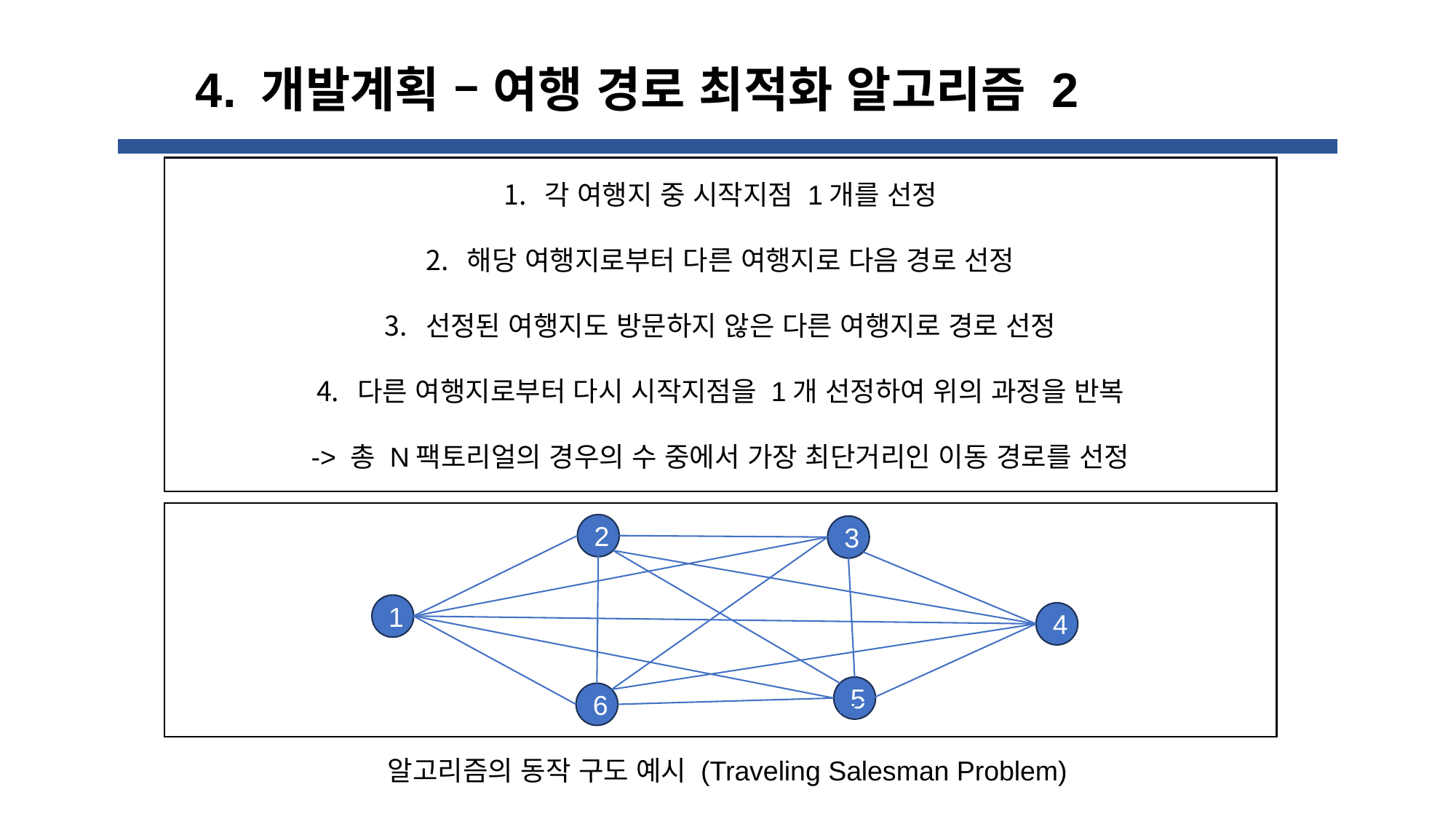

4. 개발계획 – 여행 경로 최적화 알고리즘 2

각 여행지 중 시작지점 1개를 선정

해당 여행지로부터 다른 여행지로 다음 경로 선정

선정된 여행지도 방문하지 않은 다른 여행지로 경로 선정

다른 여행지로부터 다시 시작지점을 1개 선정하여 위의 과정을 반복

-> 총 N팩토리얼의 경우의 수 중에서 가장 최단거리인 이동 경로를 선정

2
3
1
4
5
6
알고리즘의 동작 구도 예시 (Traveling Salesman Problem)